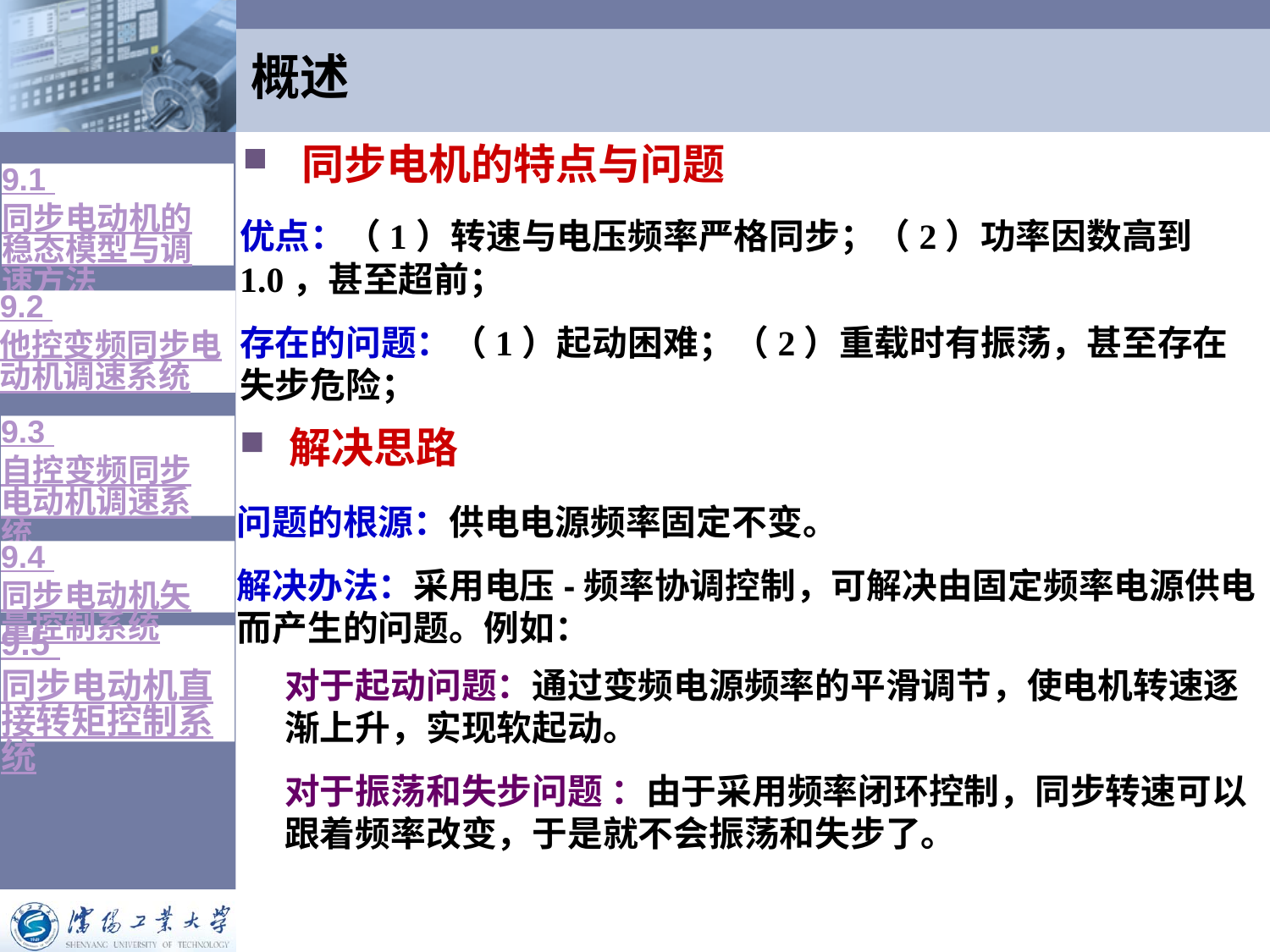

概述
# 同步电机的特点与问题
9.1 同步电动机的稳态模型与调速方法
优点：（1）转速与电压频率严格同步；（2）功率因数高到1.0，甚至超前；
存在的问题：（1）起动困难；（2）重载时有振荡，甚至存在失步危险；
9.2 他控变频同步电动机调速系统
9.3 自控变频同步电动机调速系统
 解决思路
问题的根源：供电电源频率固定不变。
解决办法：采用电压-频率协调控制，可解决由固定频率电源供电而产生的问题。例如：

9.4 同步电动机矢量控制系统
9.5 同步电动机直接转矩控制系统
对于起动问题：通过变频电源频率的平滑调节，使电机转速逐渐上升，实现软起动。
对于振荡和失步问题 ：由于采用频率闭环控制，同步转速可以跟着频率改变，于是就不会振荡和失步了。